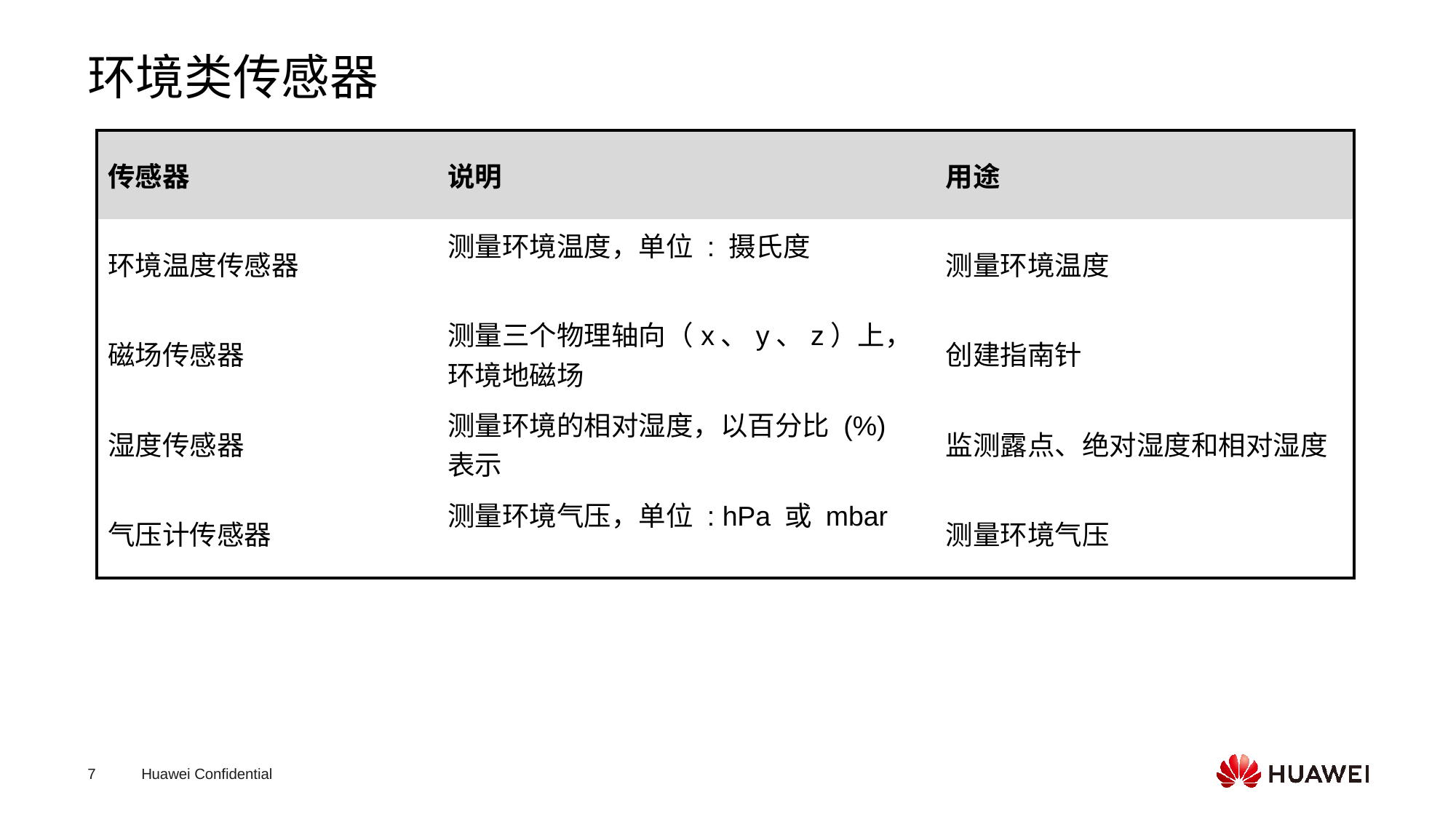

# 环境类传感器
| 传感器 | 说明 | 用途 |
| --- | --- | --- |
| 环境温度传感器 | 测量环境温度，单位 : 摄氏度 | 测量环境温度 |
| 磁场传感器 | 测量三个物理轴向（x、y、z）上，环境地磁场 | 创建指南针 |
| 湿度传感器 | 测量环境的相对湿度，以百分比 (%) 表示 | 监测露点、绝对湿度和相对湿度 |
| 气压计传感器 | 测量环境气压，单位 : hPa 或 mbar | 测量环境气压 |